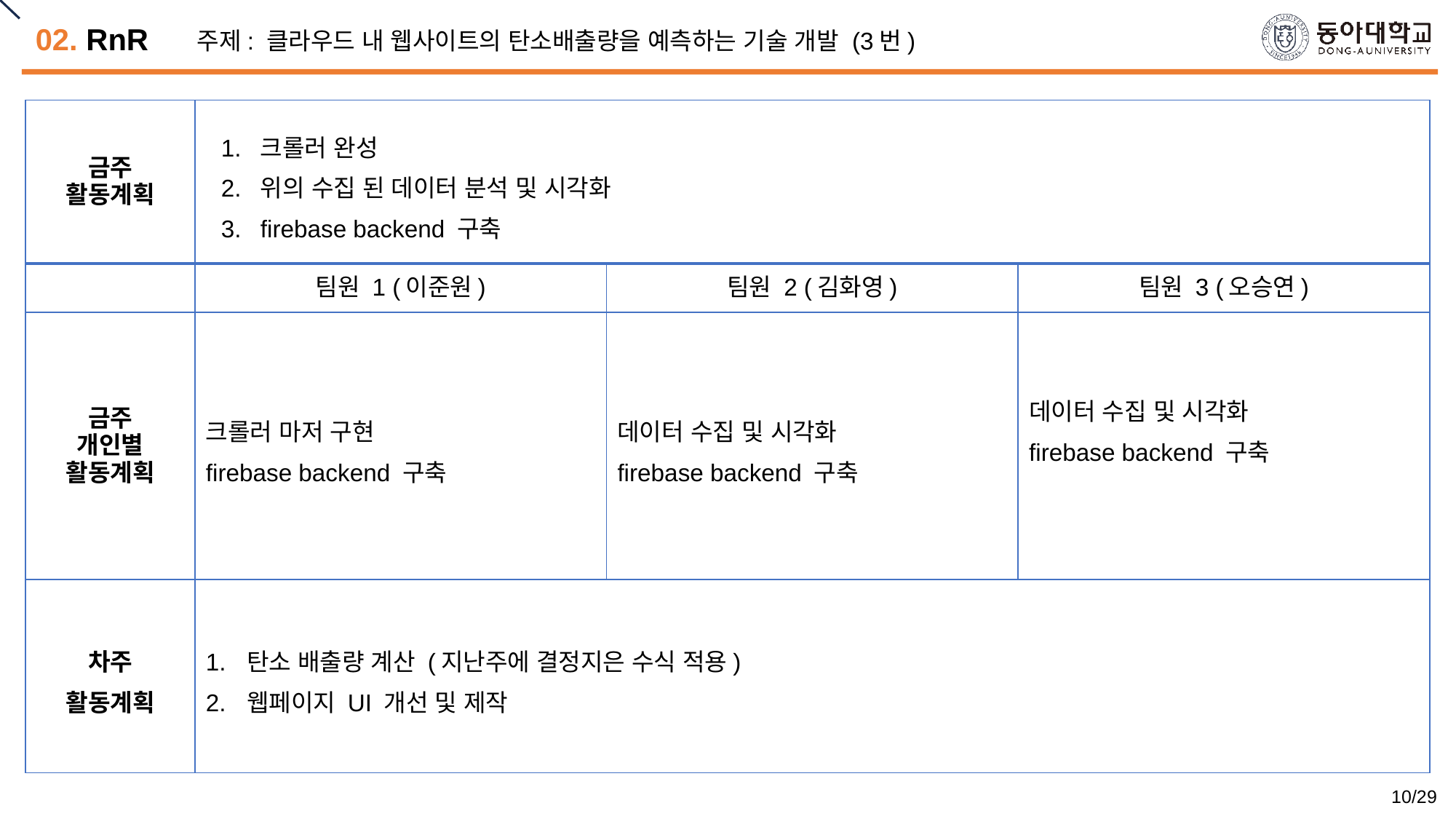

# 02. RnR
주제: 클라우드 내 웹사이트의 탄소배출량을 예측하는 기술 개발 (3번)
| 금주 활동계획 | 크롤러 완성 위의 수집 된 데이터 분석 및 시각화 firebase backend 구축 |  |  |
| --- | --- | --- | --- |
|  | 팀원 1 (이준원) | 팀원 2 (김화영) | 팀원 3 (오승연) |
| 금주 개인별 활동계획 | 크롤러 마저 구현 firebase backend 구축 | 데이터 수집 및 시각화 firebase backend 구축 | 데이터 수집 및 시각화 firebase backend 구축 |
| 차주 활동계획 | 탄소 배출량 계산 (지난주에 결정지은 수식 적용) 웹페이지 UI 개선 및 제작 |  |  |